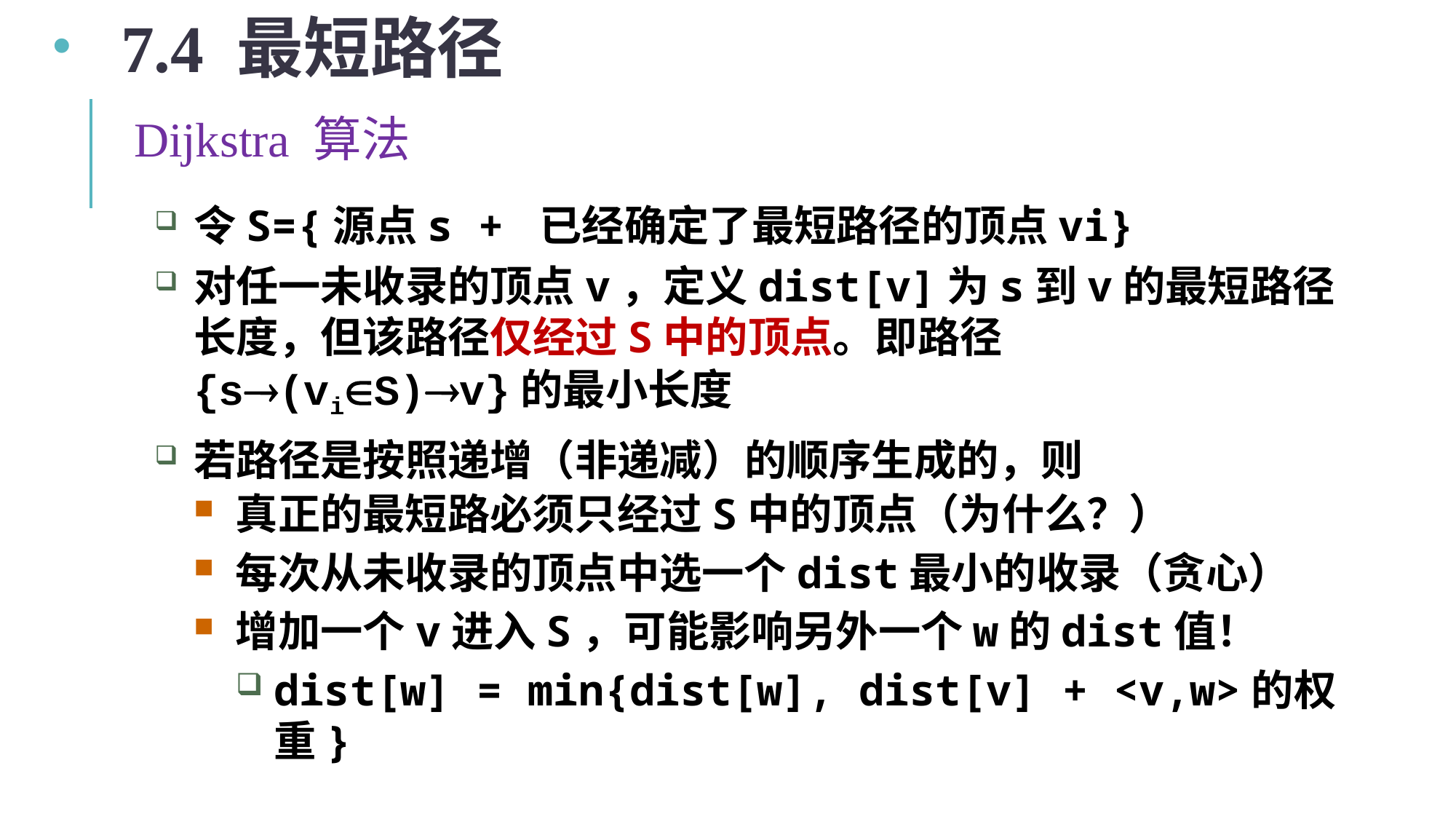

7.4 最短路径
Dijkstra 算法
令S={源点s + 已经确定了最短路径的顶点vi}
对任一未收录的顶点v，定义dist[v]为s到v的最短路径长度，但该路径仅经过S中的顶点。即路径
{s→(vi∈S)→v}的最小长度
若路径是按照递增（非递减）的顺序生成的，则
真正的最短路必须只经过S中的顶点（为什么？）
每次从未收录的顶点中选一个dist最小的收录（贪心）
增加一个v进入S，可能影响另外一个w的dist值！
dist[w] = min{dist[w], dist[v] + <v,w>的权重}